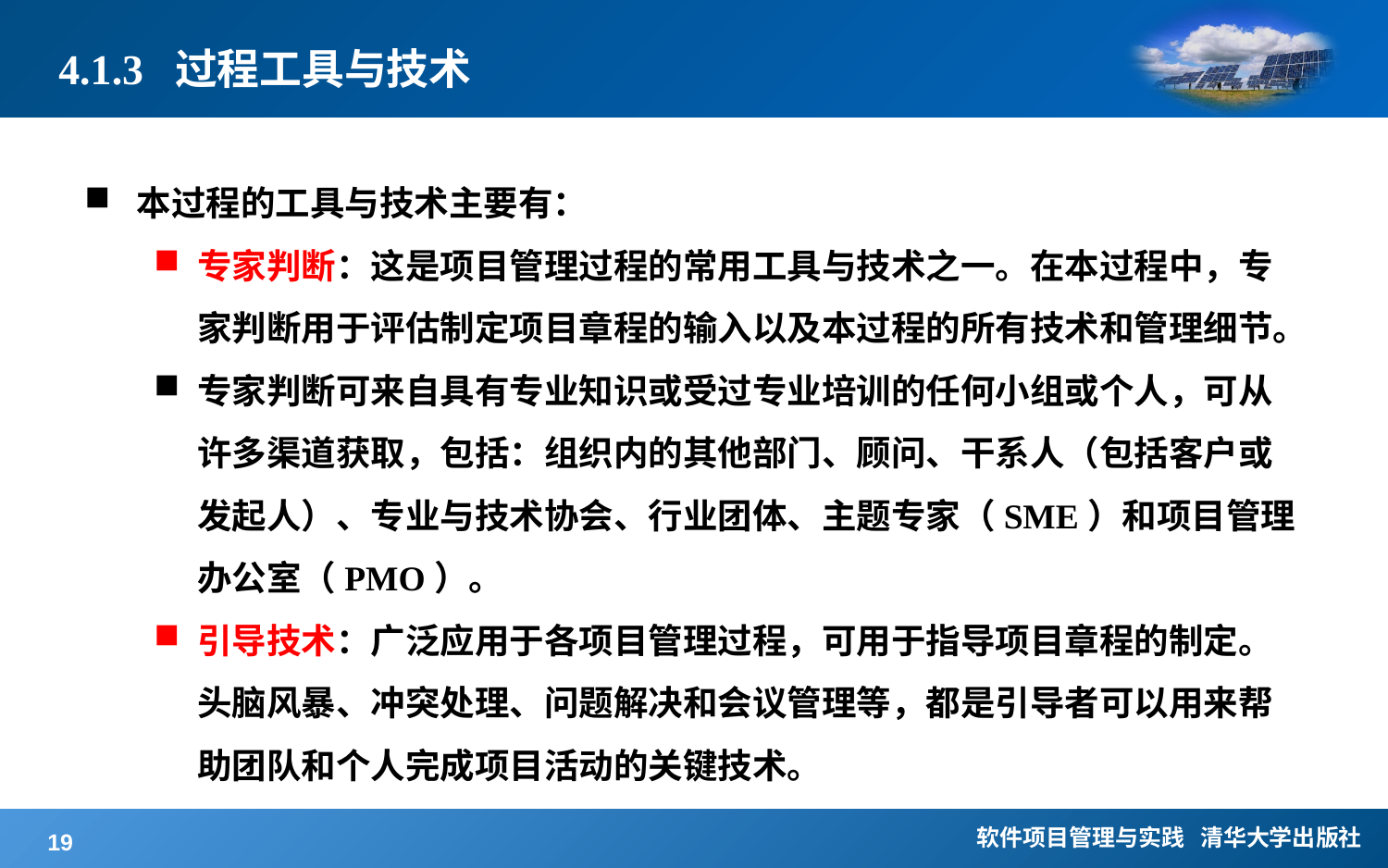

# 4.1.3  过程工具与技术
本过程的工具与技术主要有：
专家判断：这是项目管理过程的常用工具与技术之一。在本过程中，专家判断用于评估制定项目章程的输入以及本过程的所有技术和管理细节。
专家判断可来自具有专业知识或受过专业培训的任何小组或个人，可从许多渠道获取，包括：组织内的其他部门、顾问、干系人（包括客户或发起人）、专业与技术协会、行业团体、主题专家（SME）和项目管理办公室（PMO）。
引导技术：广泛应用于各项目管理过程，可用于指导项目章程的制定。头脑风暴、冲突处理、问题解决和会议管理等，都是引导者可以用来帮助团队和个人完成项目活动的关键技术。